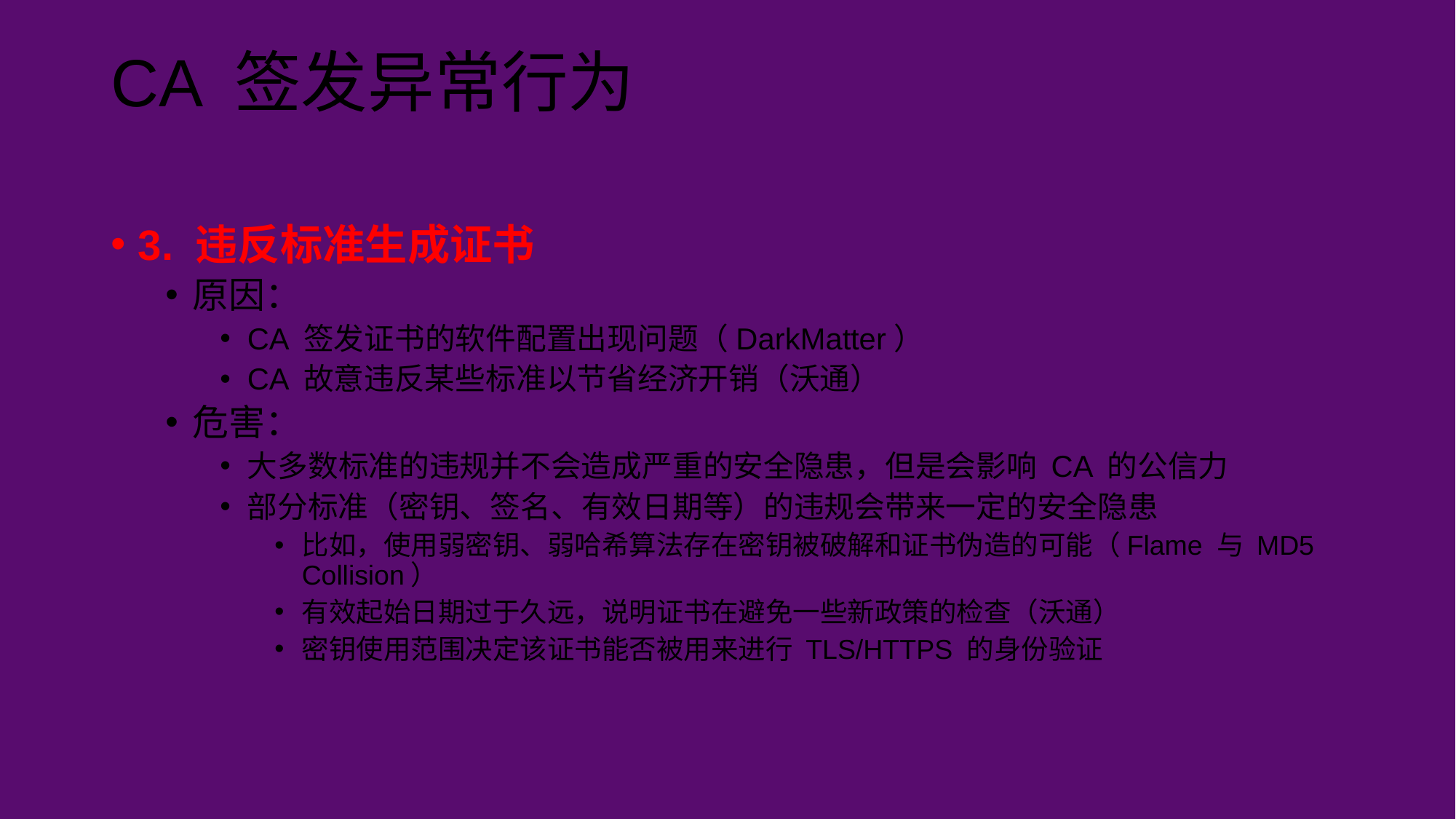

# CA 签发异常行为
3. 违反标准生成证书
原因：
CA 签发证书的软件配置出现问题（DarkMatter）
CA 故意违反某些标准以节省经济开销（沃通）
危害：
大多数标准的违规并不会造成严重的安全隐患，但是会影响 CA 的公信力
部分标准（密钥、签名、有效日期等）的违规会带来一定的安全隐患
比如，使用弱密钥、弱哈希算法存在密钥被破解和证书伪造的可能（Flame 与 MD5 Collision）
有效起始日期过于久远，说明证书在避免一些新政策的检查（沃通）
密钥使用范围决定该证书能否被用来进行 TLS/HTTPS 的身份验证